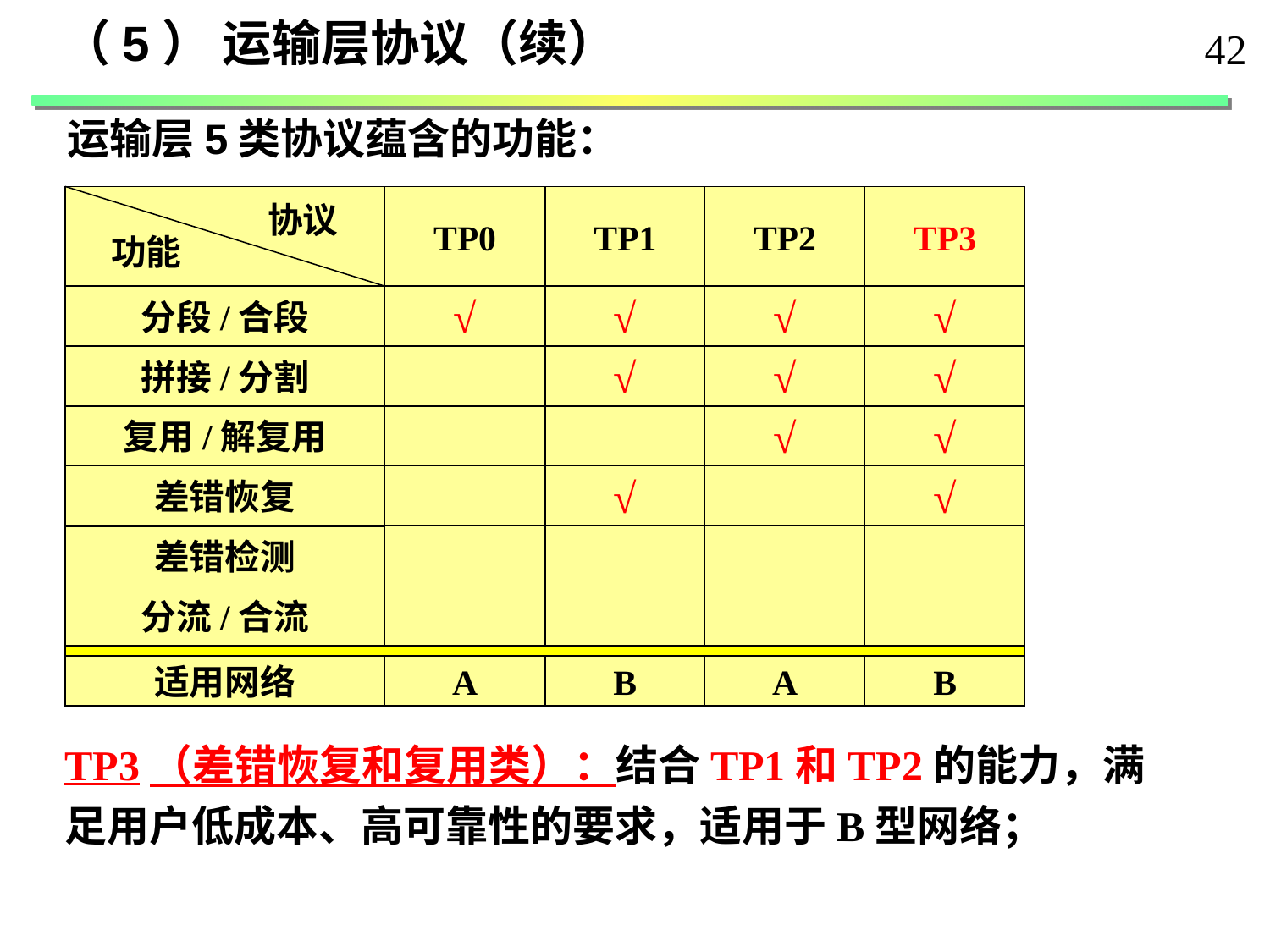

（5） 运输层协议（续）
42

运输层5类协议蕴含的功能：

TP0
TP1
TP2
TP3
协议
功能
分段/合段
√
√
√
√
拼接/分割

√
√
√
复用/解复用

√
√
差错恢复

√

√

差错检测
分流/合流

适用网络
A
B
A
B
TP3（差错恢复和复用类）：结合TP1和TP2的能力，满足用户低成本、高可靠性的要求，适用于B型网络；